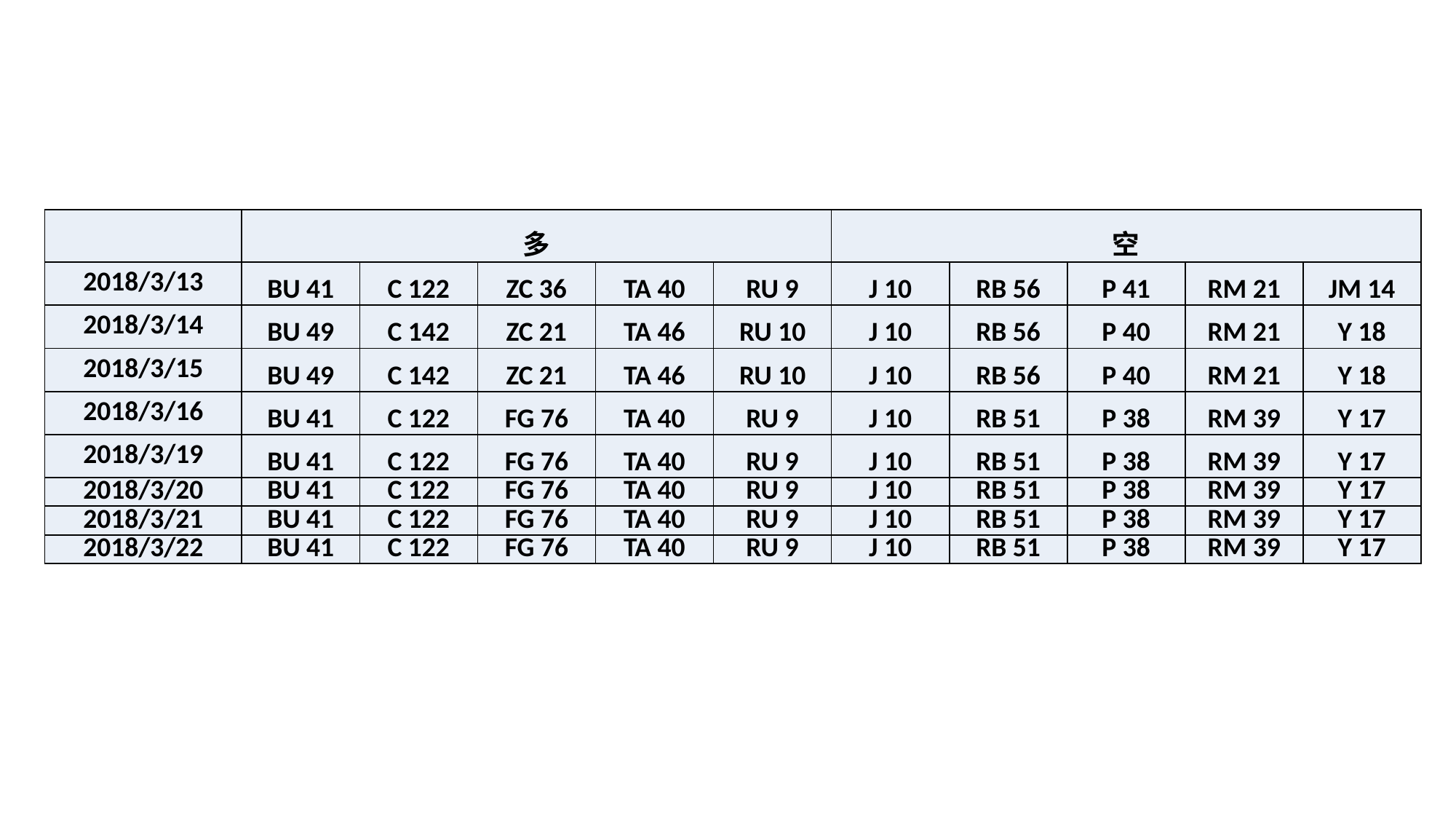

|  | 多 |  |  |  |  | 空 |  |  |  |  |
| --- | --- | --- | --- | --- | --- | --- | --- | --- | --- | --- |
| 2018/3/13 | BU 41 | C 122 | ZC 36 | TA 40 | RU 9 | J 10 | RB 56 | P 41 | RM 21 | JM 14 |
| 2018/3/14 | BU 49 | C 142 | ZC 21 | TA 46 | RU 10 | J 10 | RB 56 | P 40 | RM 21 | Y 18 |
| 2018/3/15 | BU 49 | C 142 | ZC 21 | TA 46 | RU 10 | J 10 | RB 56 | P 40 | RM 21 | Y 18 |
| 2018/3/16 | BU 41 | C 122 | FG 76 | TA 40 | RU 9 | J 10 | RB 51 | P 38 | RM 39 | Y 17 |
| 2018/3/19 | BU 41 | C 122 | FG 76 | TA 40 | RU 9 | J 10 | RB 51 | P 38 | RM 39 | Y 17 |
| 2018/3/20 | BU 41 | C 122 | FG 76 | TA 40 | RU 9 | J 10 | RB 51 | P 38 | RM 39 | Y 17 |
| 2018/3/21 | BU 41 | C 122 | FG 76 | TA 40 | RU 9 | J 10 | RB 51 | P 38 | RM 39 | Y 17 |
| 2018/3/22 | BU 41 | C 122 | FG 76 | TA 40 | RU 9 | J 10 | RB 51 | P 38 | RM 39 | Y 17 |